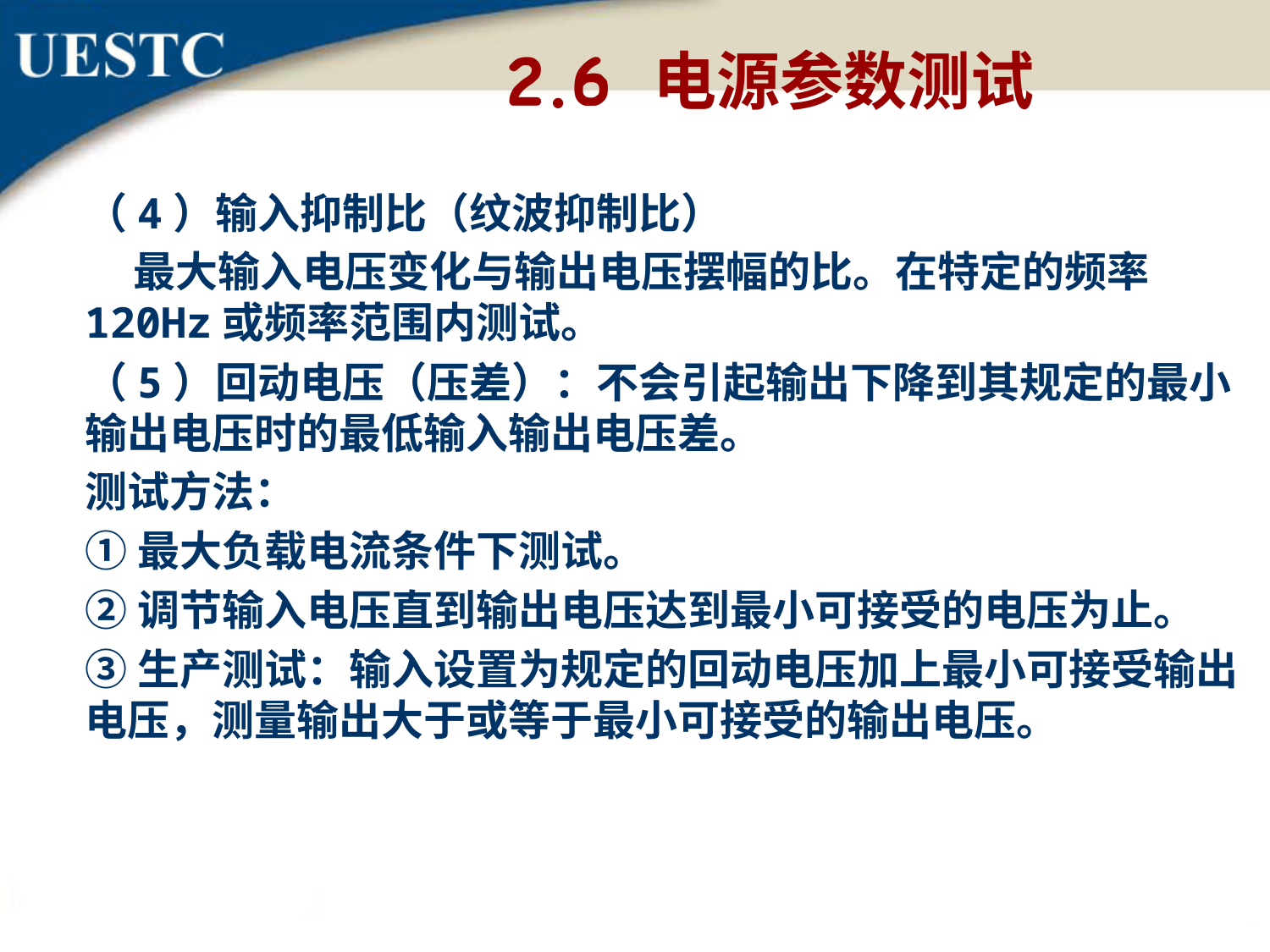

2.6 电源参数测试
（4）输入抑制比（纹波抑制比）
    最大输入电压变化与输出电压摆幅的比。在特定的频率120Hz或频率范围内测试。
（5）回动电压（压差）：不会引起输出下降到其规定的最小输出电压时的最低输入输出电压差。
测试方法：
①最大负载电流条件下测试。
②调节输入电压直到输出电压达到最小可接受的电压为止。
③生产测试：输入设置为规定的回动电压加上最小可接受输出电压，测量输出大于或等于最小可接受的输出电压。